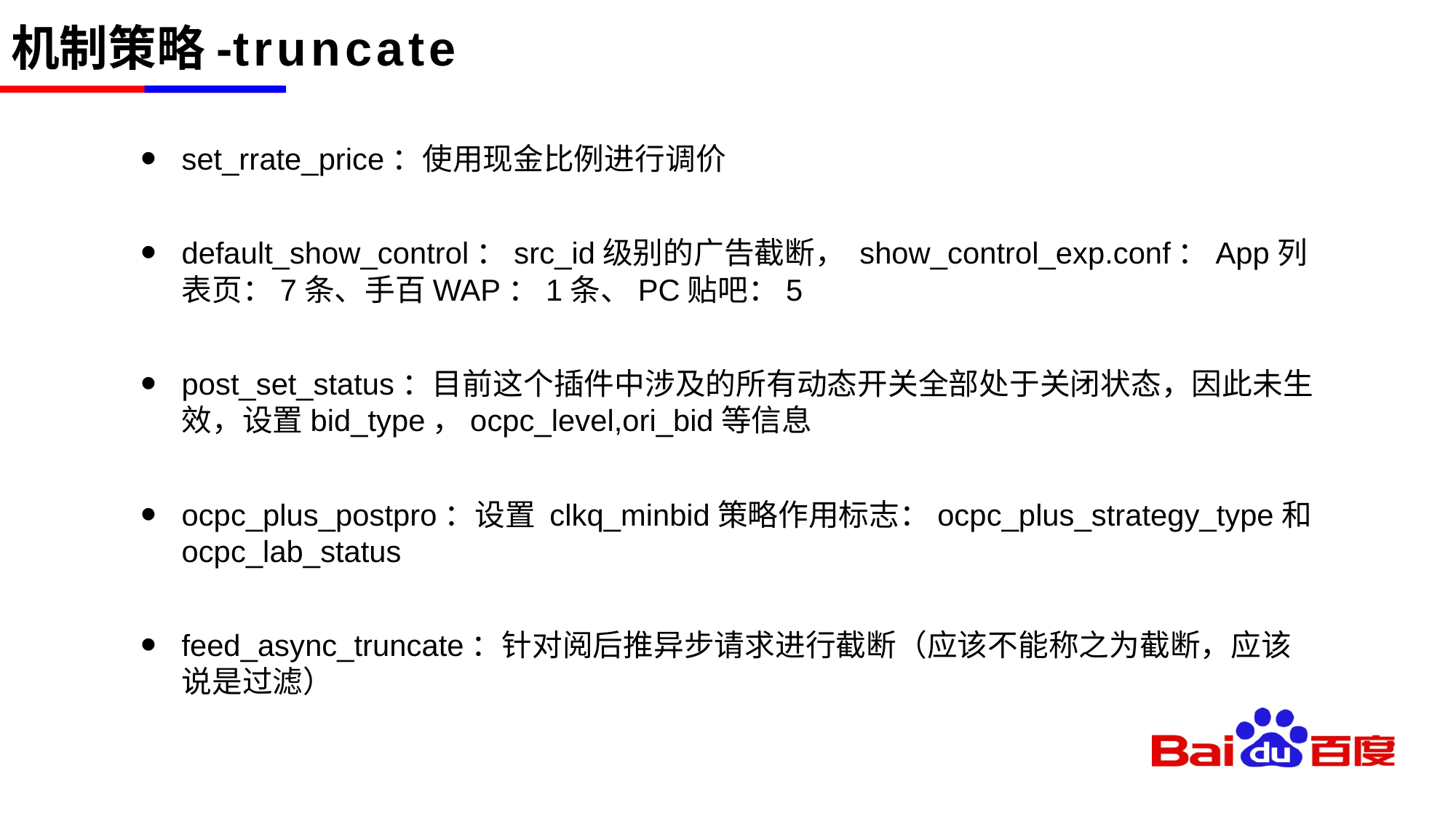

# 机制策略-truncate
set_rrate_price：使用现金比例进行调价

default_show_control：src_id级别的广告截断， show_control_exp.conf：App列表页：7条、手百WAP：1条、PC贴吧：5

post_set_status：目前这个插件中涉及的所有动态开关全部处于关闭状态，因此未生效，设置bid_type，ocpc_level,ori_bid等信息

ocpc_plus_postpro：设置 clkq_minbid策略作用标志：ocpc_plus_strategy_type和ocpc_lab_status

feed_async_truncate：针对阅后推异步请求进行截断（应该不能称之为截断，应该说是过滤）